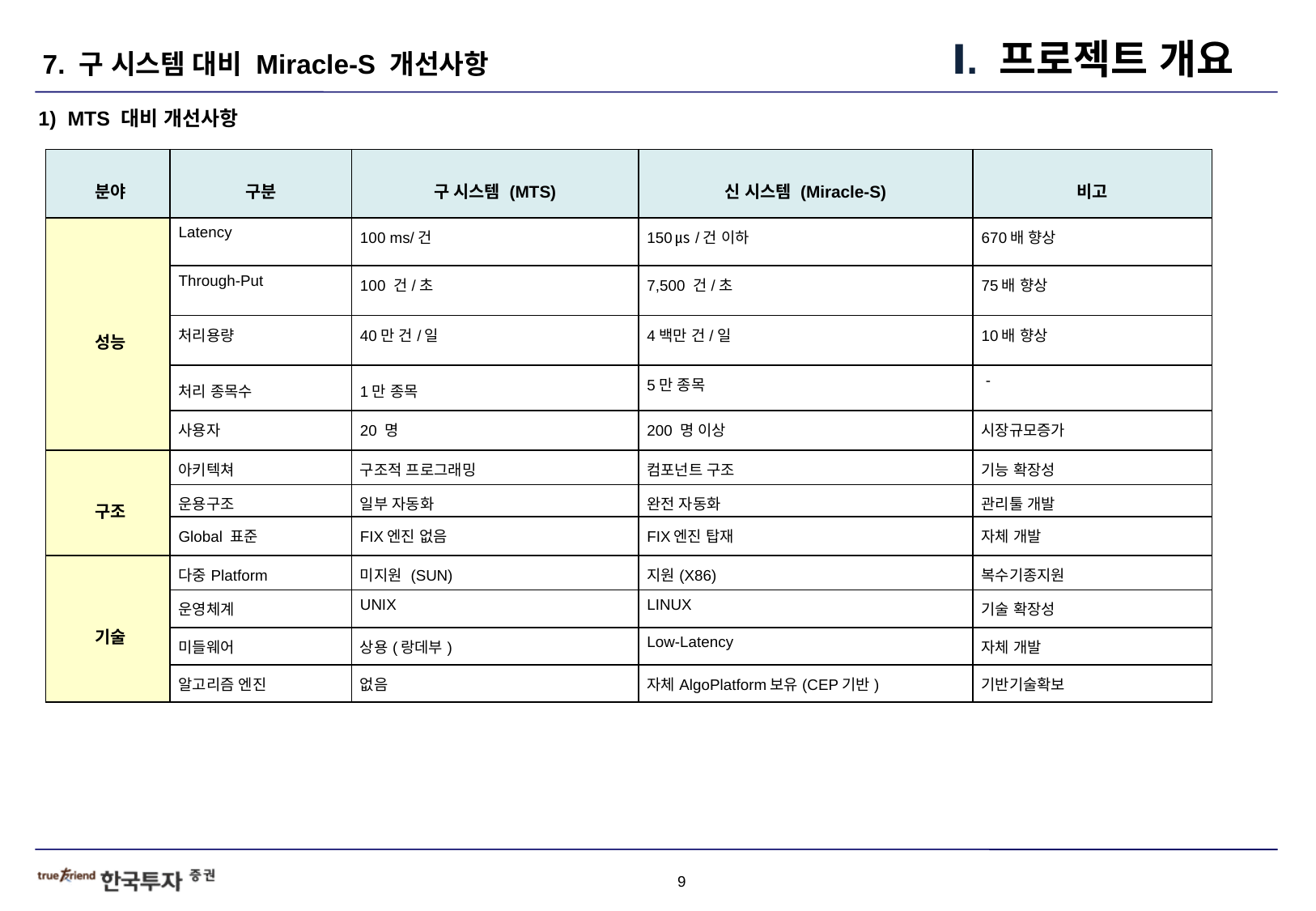

Ⅰ. 프로젝트 개요
7. 구 시스템 대비 Miracle-S 개선사항
1)  MTS 대비 개선사항
| 분야 | 구분 | 구 시스템 (MTS) | 신 시스템 (Miracle-S) | 비고 |
| --- | --- | --- | --- | --- |
| 성능 | Latency | 100 ms/건 | 150㎲/건 이하 | 670배 향상 |
|  | Through-Put | 100 건/초 | 7,500 건/초 | 75배 향상 |
|  | 처리용량 | 40만 건/일 | 4백만 건/일 | 10배 향상 |
|  | 처리 종목수 | 1만 종목 | 5만 종목 | - |
|  | 사용자 | 20 명 | 200 명 이상 | 시장규모증가 |
| 구조 | 아키텍쳐 | 구조적 프로그래밍 | 컴포넌트 구조 | 기능 확장성 |
|  | 운용구조 | 일부 자동화 | 완전 자동화 | 관리툴 개발 |
|  | Global 표준 | FIX엔진 없음 | FIX엔진 탑재 | 자체 개발 |
| 기술 | 다중Platform | 미지원 (SUN) | 지원(X86) | 복수기종지원 |
|  | 운영체계 | UNIX | LINUX | 기술 확장성 |
|  | 미들웨어 | 상용(랑데부) | Low-Latency | 자체 개발 |
|  | 알고리즘 엔진 | 없음 | 자체AlgoPlatform보유(CEP기반) | 기반기술확보 |